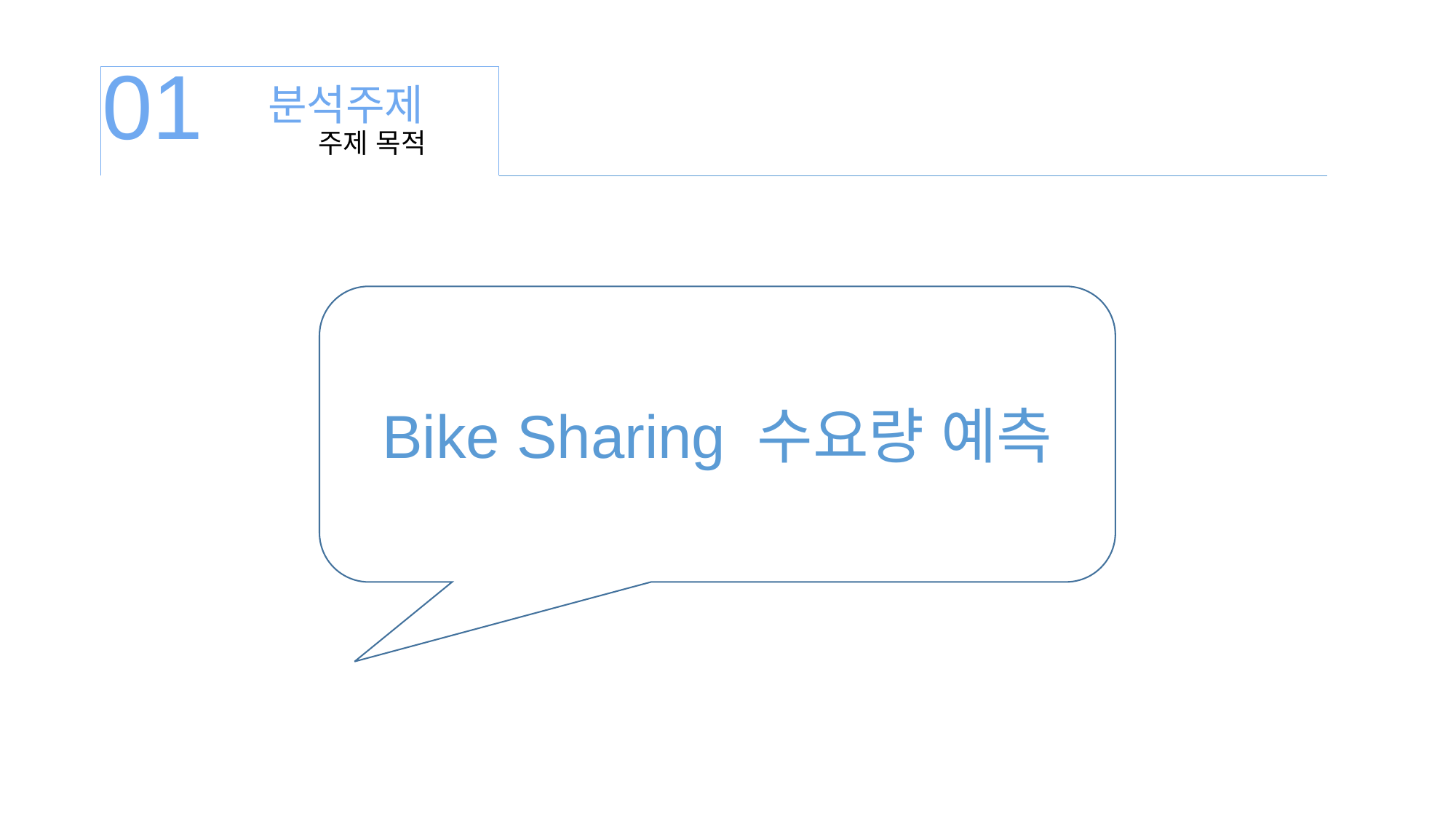

01
분석주제
주제 목적
Bike Sharing 수요량 예측